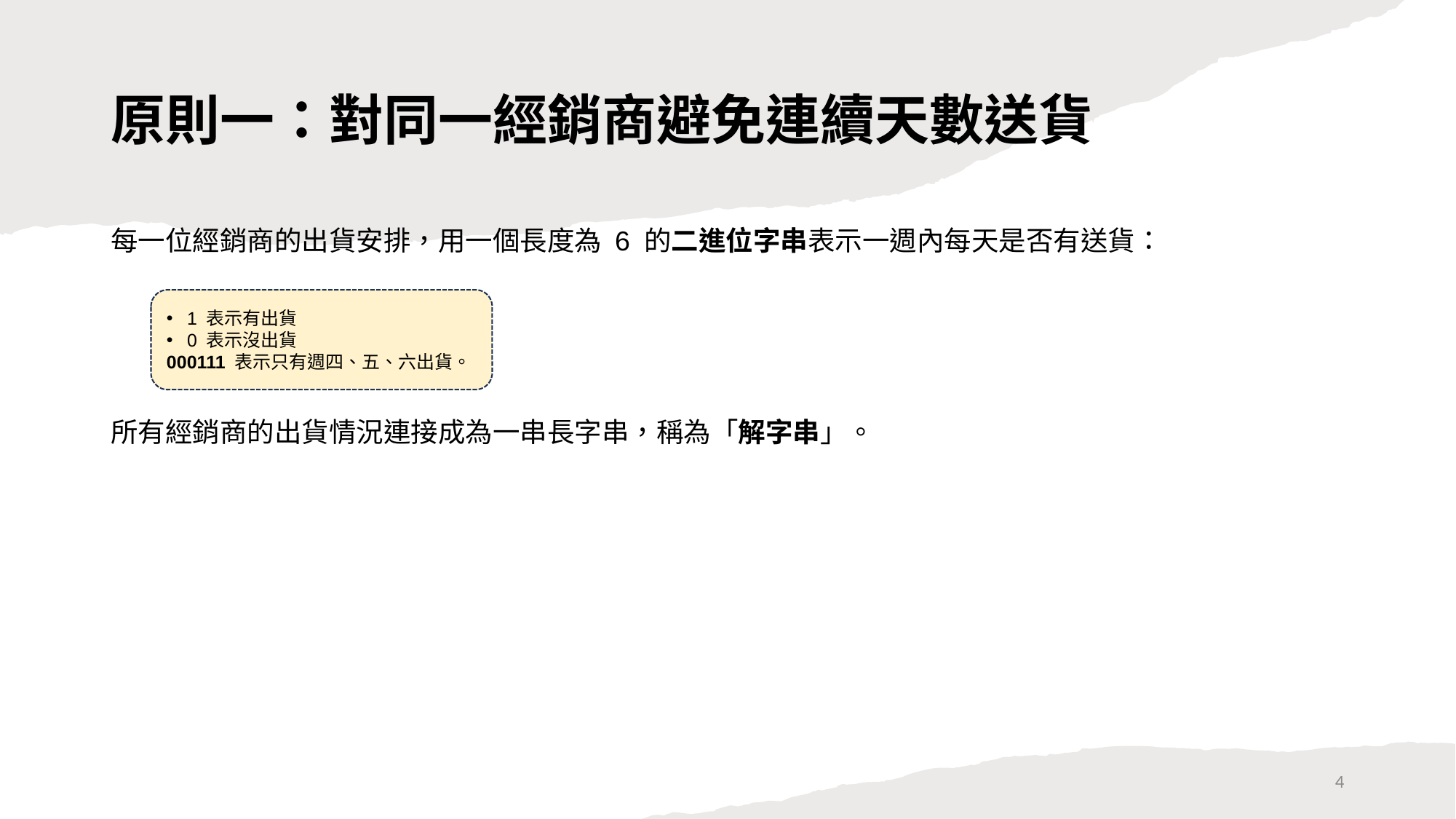

# 原則一：對同一經銷商避免連續天數送貨
每一位經銷商的出貨安排，用一個長度為 6 的二進位字串表示一週內每天是否有送貨：

所有經銷商的出貨情況連接成為一串長字串，稱為「解字串」。
1 表示有出貨
0 表示沒出貨
000111 表示只有週四、五、六出貨。

4